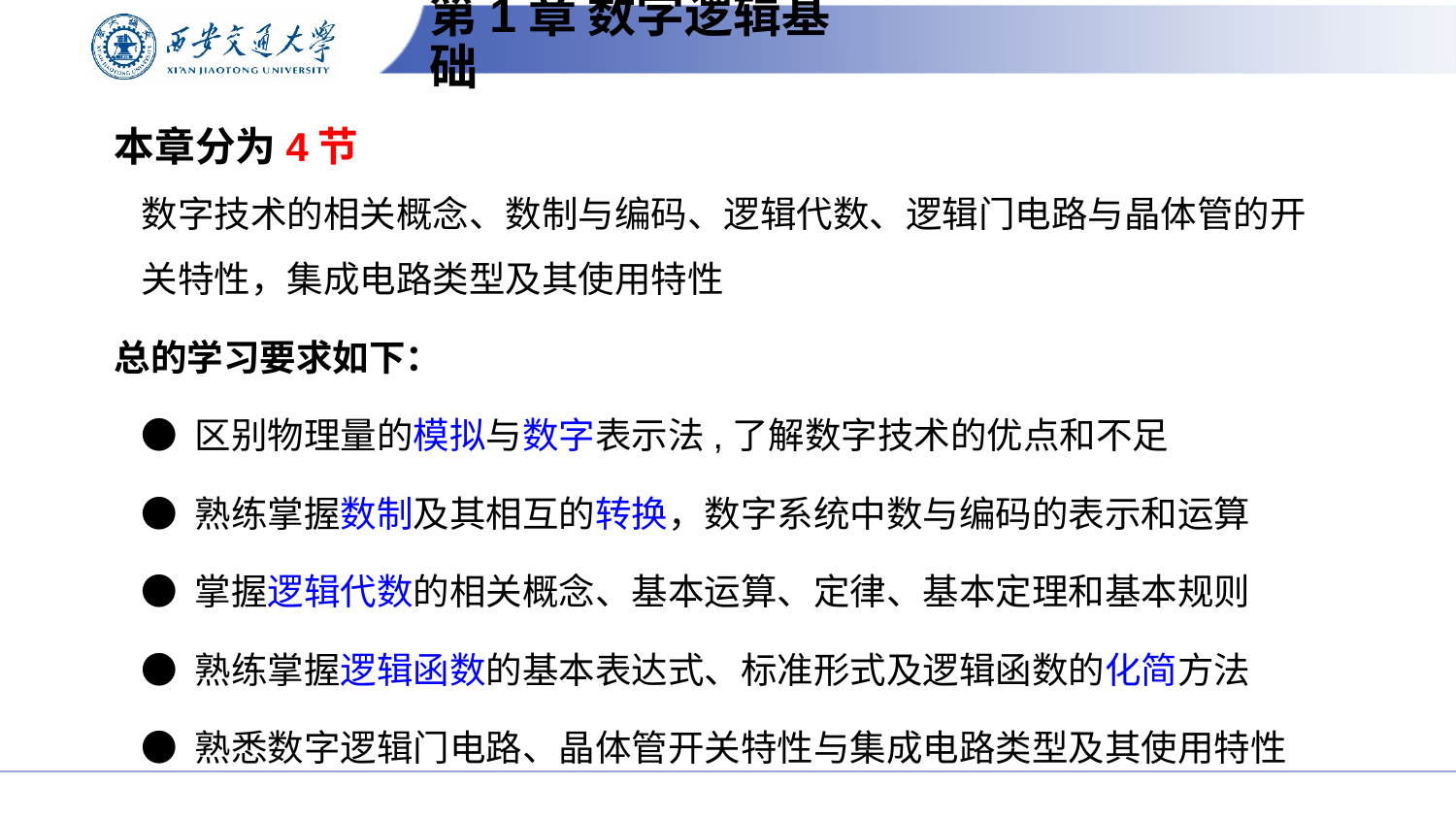

# 第1章 数字逻辑基础
本章分为4节
数字技术的相关概念、数制与编码、逻辑代数、逻辑门电路与晶体管的开关特性，集成电路类型及其使用特性
总的学习要求如下：
	● 区别物理量的模拟与数字表示法,了解数字技术的优点和不足
	● 熟练掌握数制及其相互的转换，数字系统中数与编码的表示和运算
	● 掌握逻辑代数的相关概念、基本运算、定律、基本定理和基本规则
	● 熟练掌握逻辑函数的基本表达式、标准形式及逻辑函数的化简方法
	● 熟悉数字逻辑门电路、晶体管开关特性与集成电路类型及其使用特性